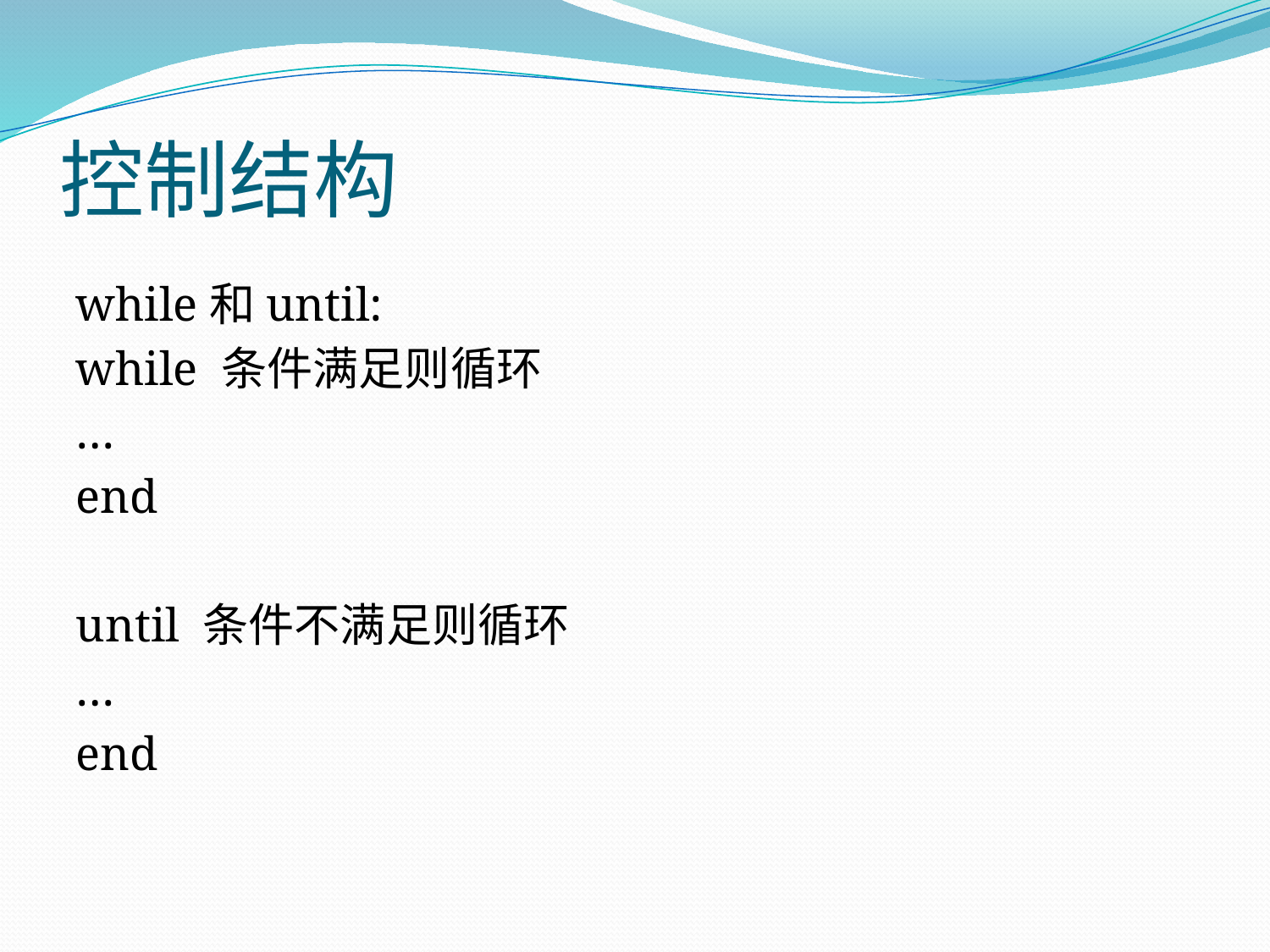

# 控制结构
while和until:
while 条件满足则循环
…
end

until 条件不满足则循环
…
end